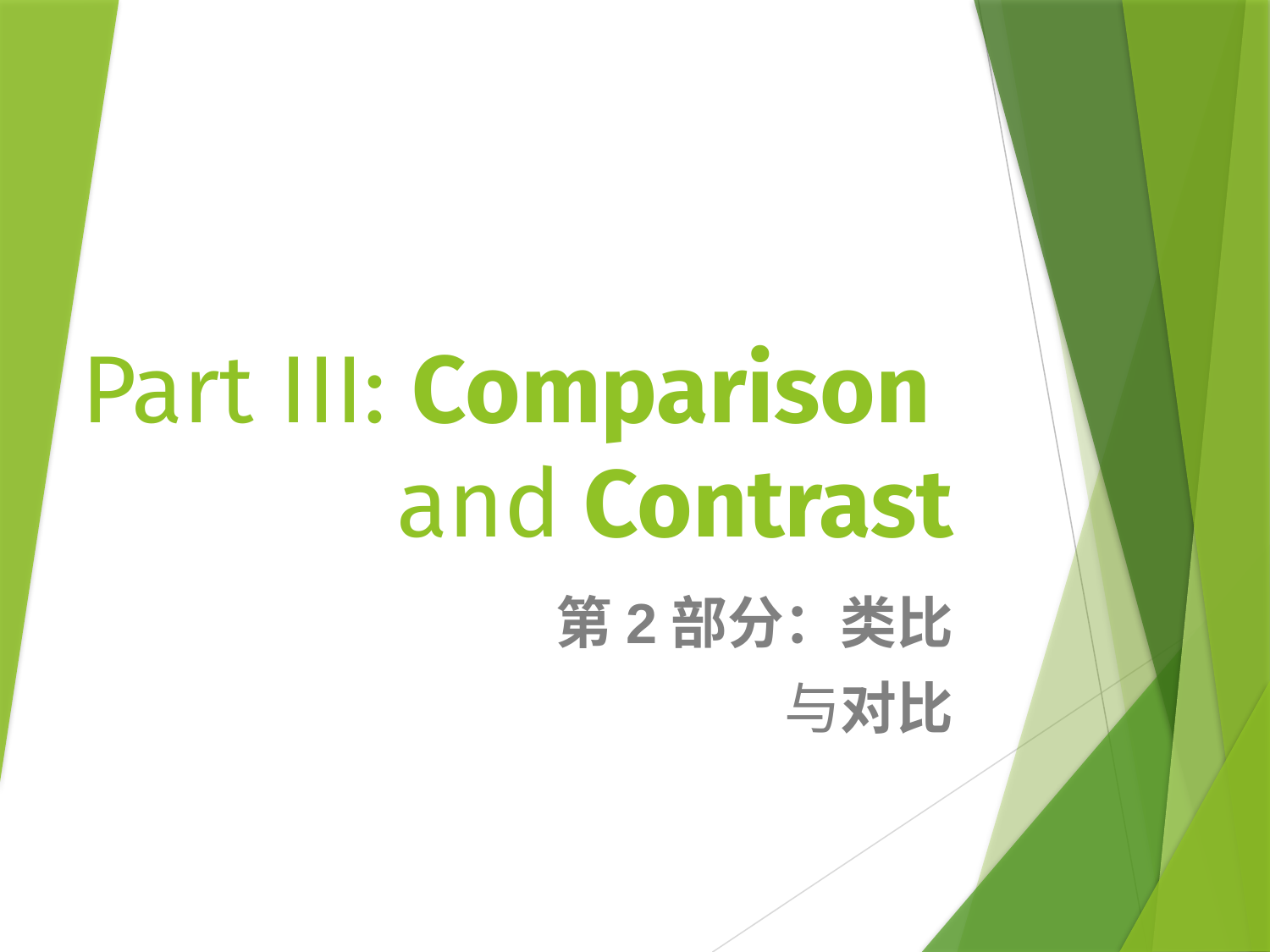

# Part III: Comparison and Contrast
第2部分：类比
与对比